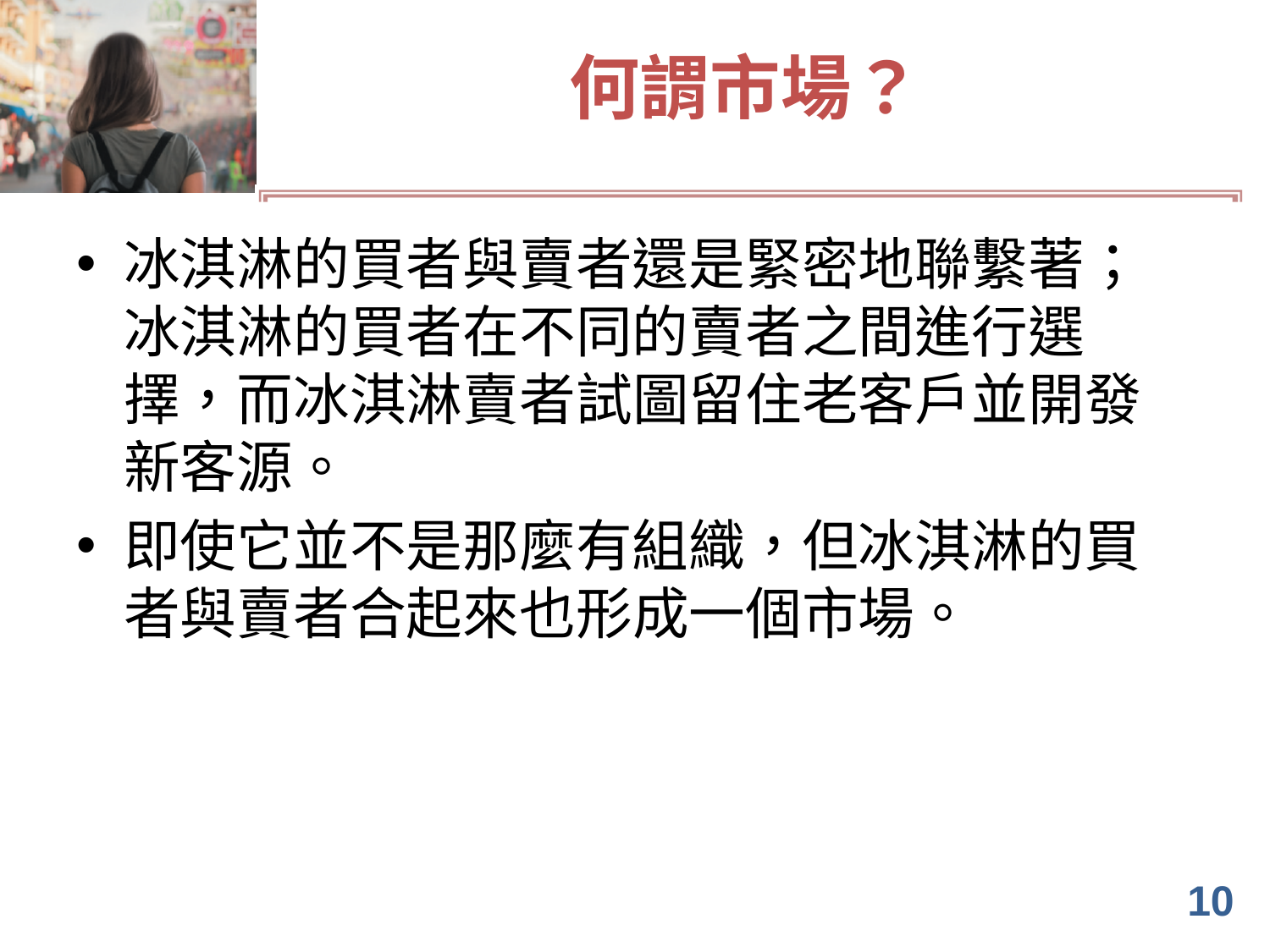

# 何謂市場？
冰淇淋的買者與賣者還是緊密地聯繫著；冰淇淋的買者在不同的賣者之間進行選擇，而冰淇淋賣者試圖留住老客戶並開發新客源。
即使它並不是那麼有組織，但冰淇淋的買者與賣者合起來也形成一個市場。
10